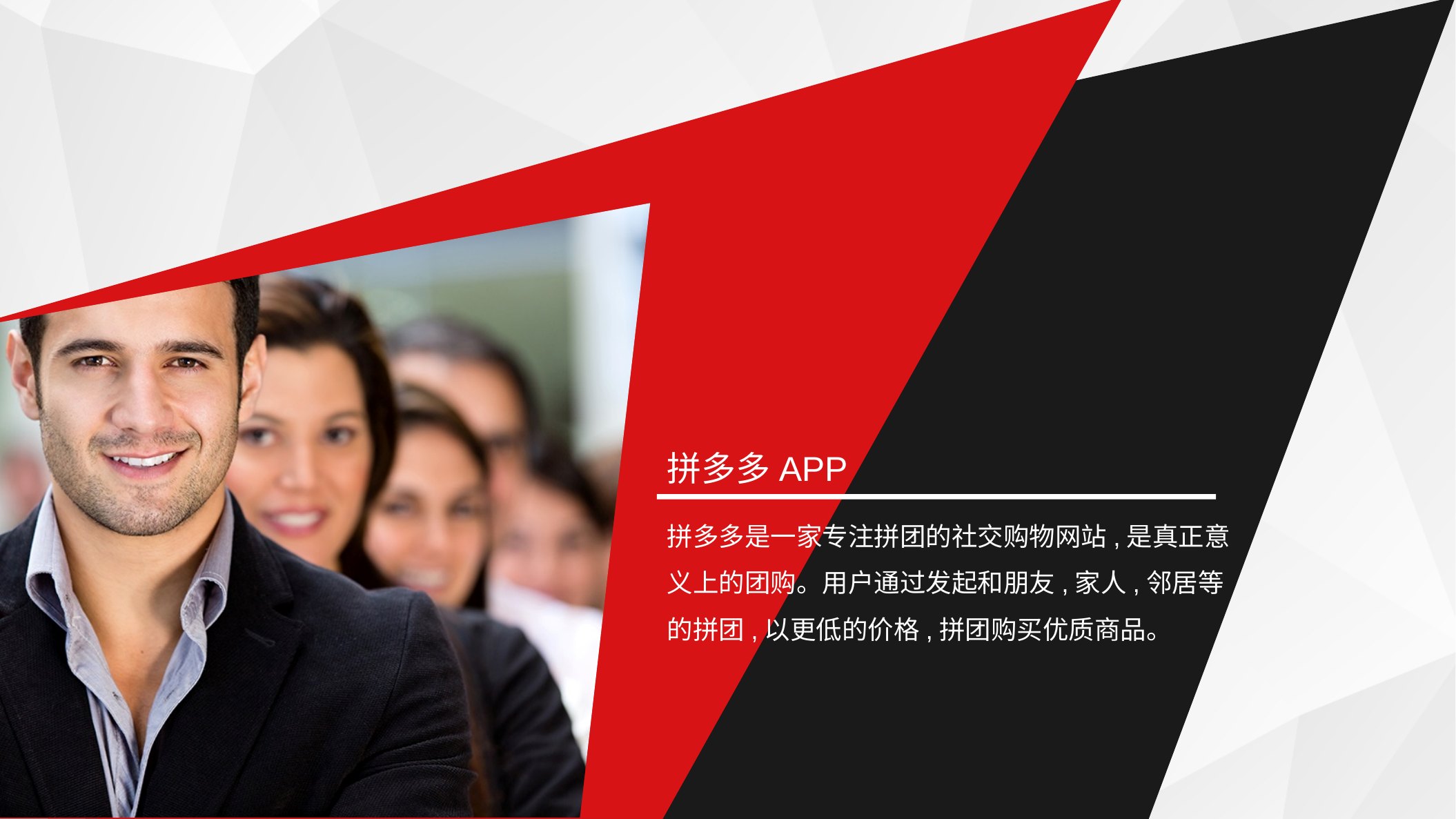

拼多多APP

拼多多是一家专注拼团的社交购物网站,是真正意义上的团购。用户通过发起和朋友,家人,邻居等的拼团,以更低的价格,拼团购买优质商品。